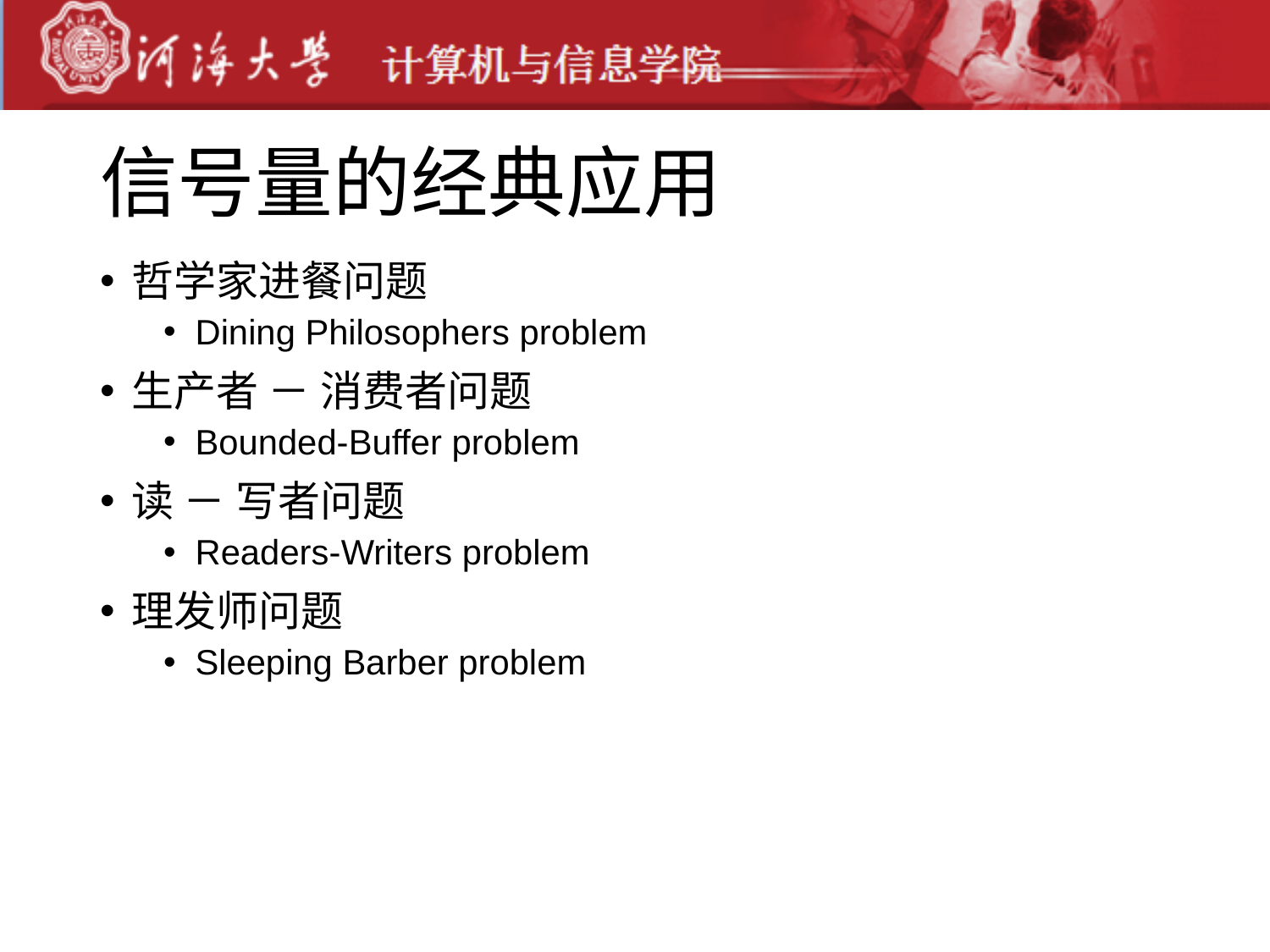

# 信号量的经典应用
哲学家进餐问题
Dining Philosophers problem
生产者 － 消费者问题
Bounded-Buffer problem
读 － 写者问题
Readers-Writers problem
理发师问题
Sleeping Barber problem